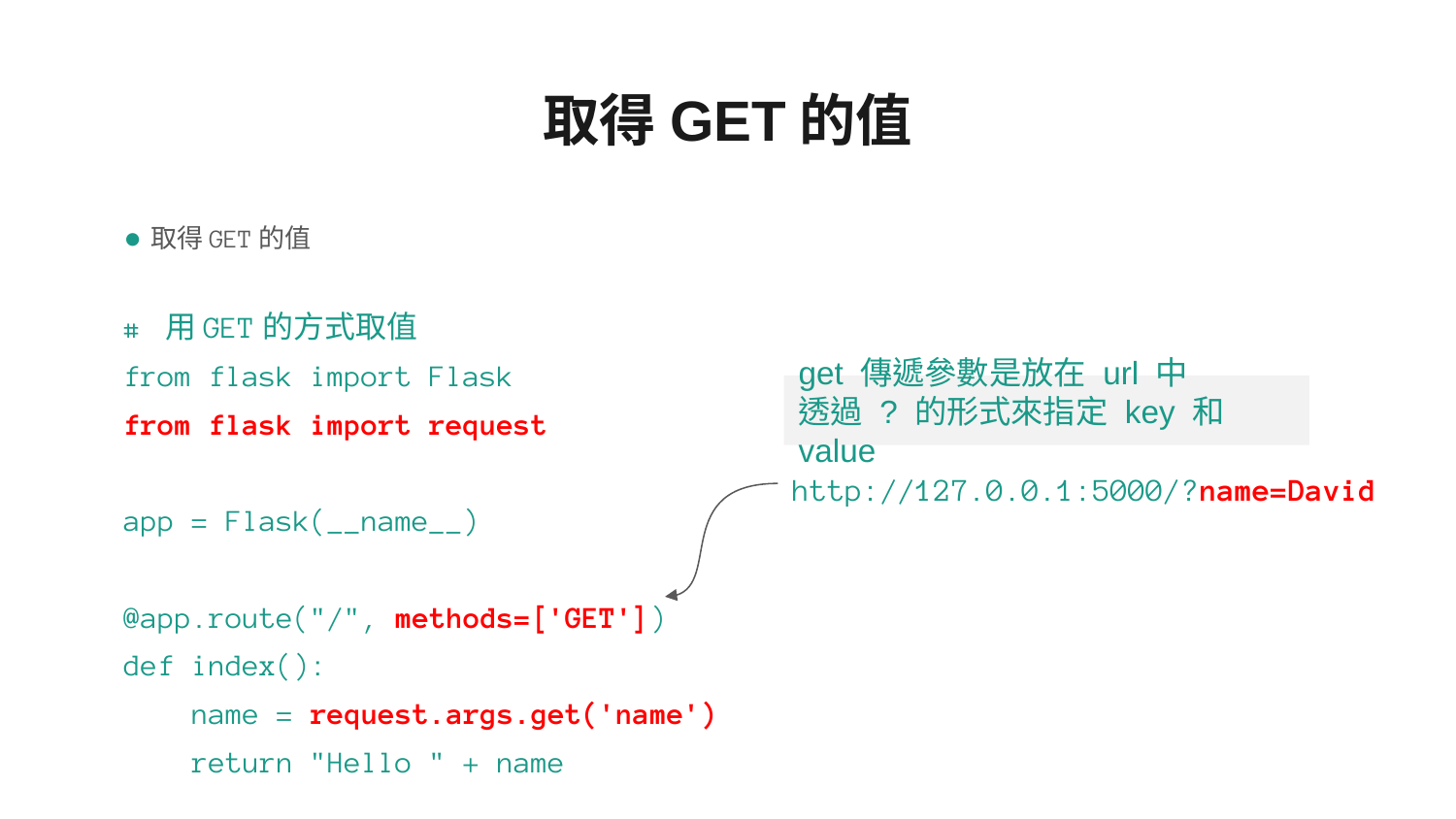

# 取得GET的值
取得GET的值
# 用GET的方式取值
from flask import Flask
from flask import request

app = Flask(__name__)

@app.route("/", methods=['GET'])
def index():
    name = request.args.get('name')
    return "Hello " + name

if __name__ == '__main__':
    app.run()
get 傳遞參數是放在 url 中
透過 ? 的形式來指定 key 和 value
http://127.0.0.1:5000/?name=David
9